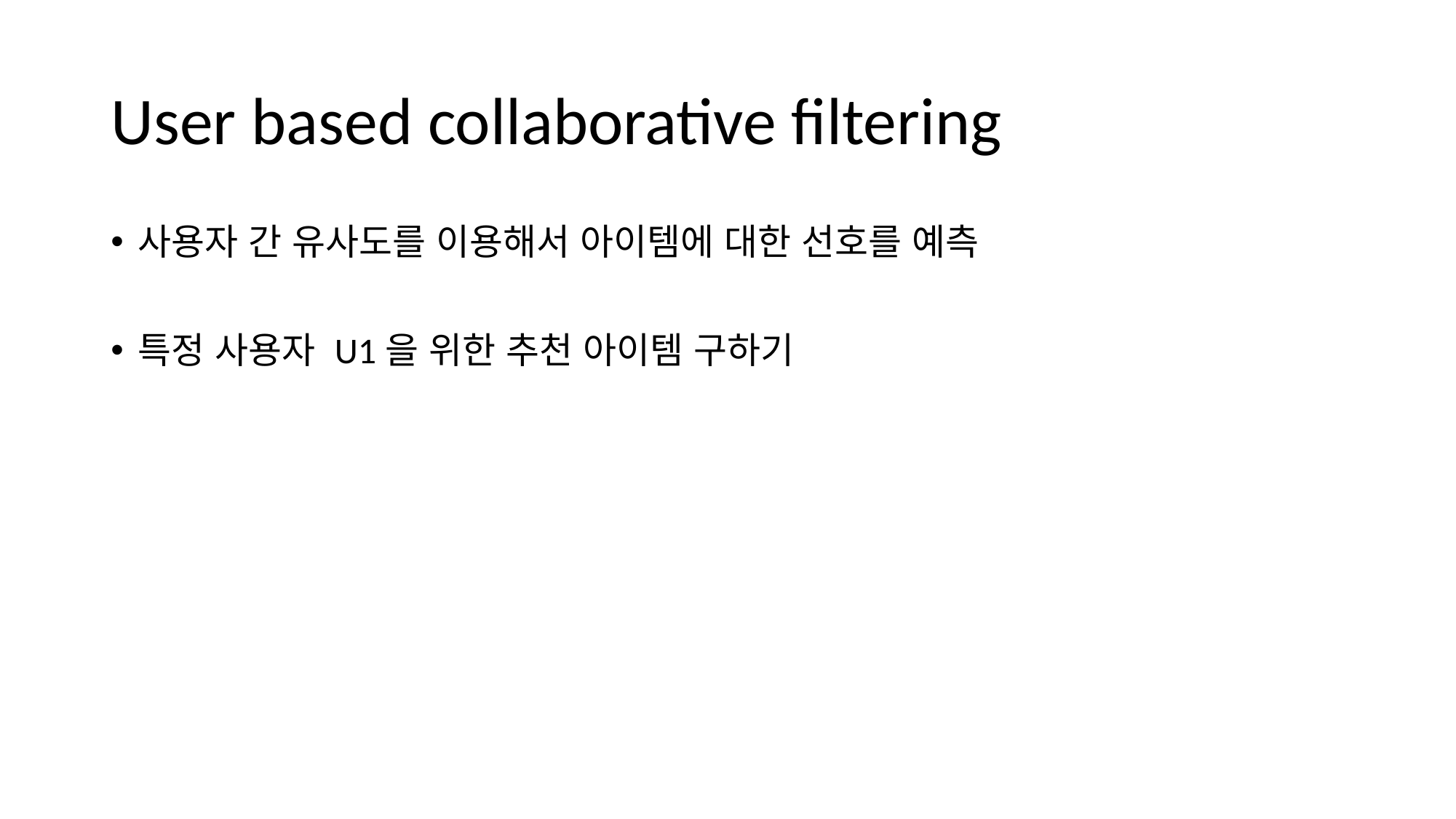

# User based collaborative filtering
사용자 간 유사도를 이용해서 아이템에 대한 선호를 예측

특정 사용자 U1을 위한 추천 아이템 구하기